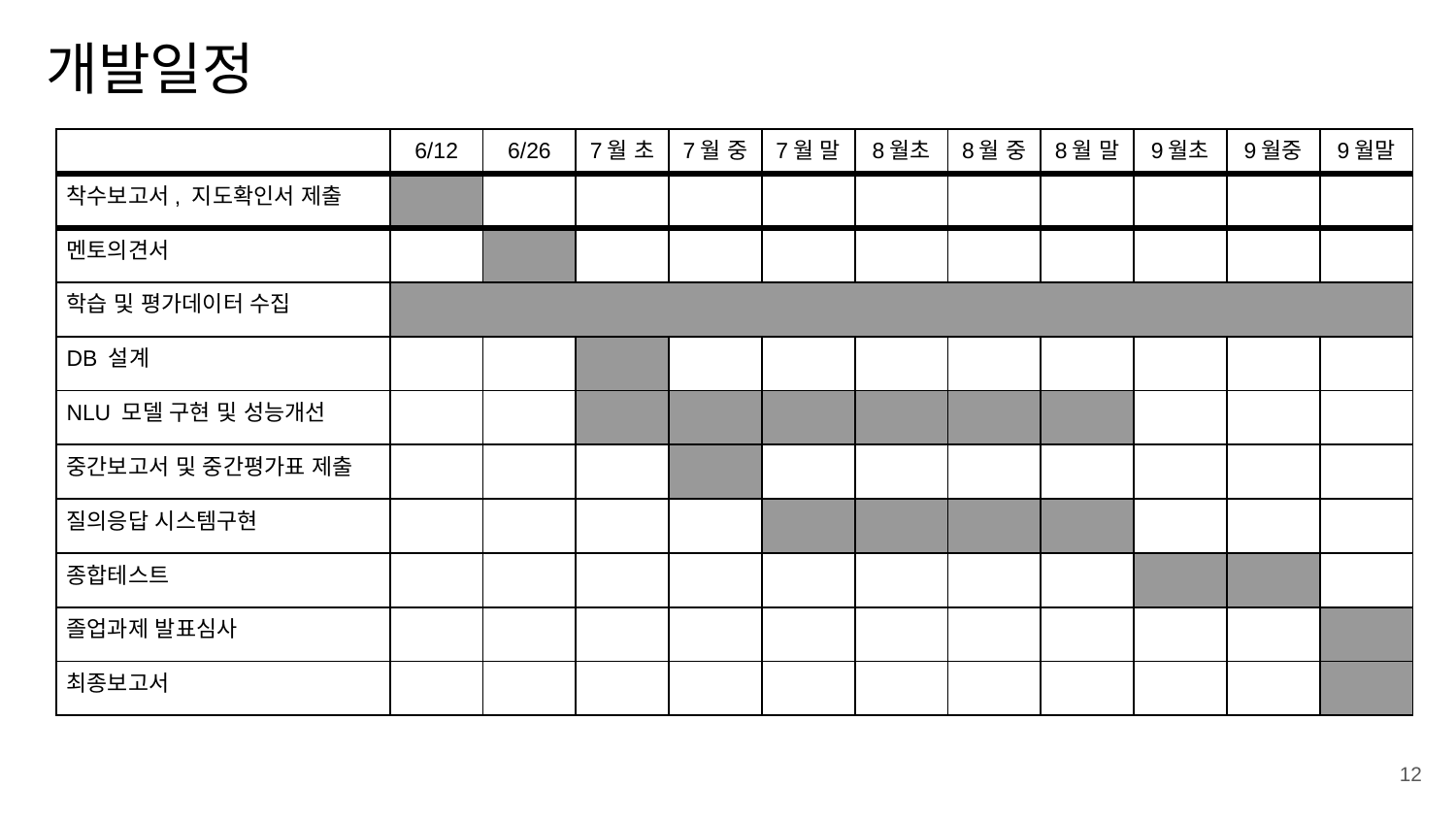

# 개발일정
|  | 6/12 | 6/26 | 7월 초 | 7월 중 | 7월 말 | 8월초 | 8월 중 | 8월 말 | 9월초 | 9월중 | 9월말 |
| --- | --- | --- | --- | --- | --- | --- | --- | --- | --- | --- | --- |
| 착수보고서, 지도확인서 제출 |  |  |  |  |  |  |  |  |  |  |  |
| 멘토의견서 |  |  |  |  |  |  |  |  |  |  |  |
| 학습 및 평가데이터 수집 |  |  |  |  |  |  |  |  |  |  |  |
| DB 설계 |  |  |  |  |  |  |  |  |  |  |  |
| NLU 모델 구현 및 성능개선 |  |  |  |  |  |  |  |  |  |  |  |
| 중간보고서 및 중간평가표 제출 |  |  |  |  |  |  |  |  |  |  |  |
| 질의응답 시스템구현 |  |  |  |  |  |  |  |  |  |  |  |
| 종합테스트 |  |  |  |  |  |  |  |  |  |  |  |
| 졸업과제 발표심사 |  |  |  |  |  |  |  |  |  |  |  |
| 최종보고서 |  |  |  |  |  |  |  |  |  |  |  |
12